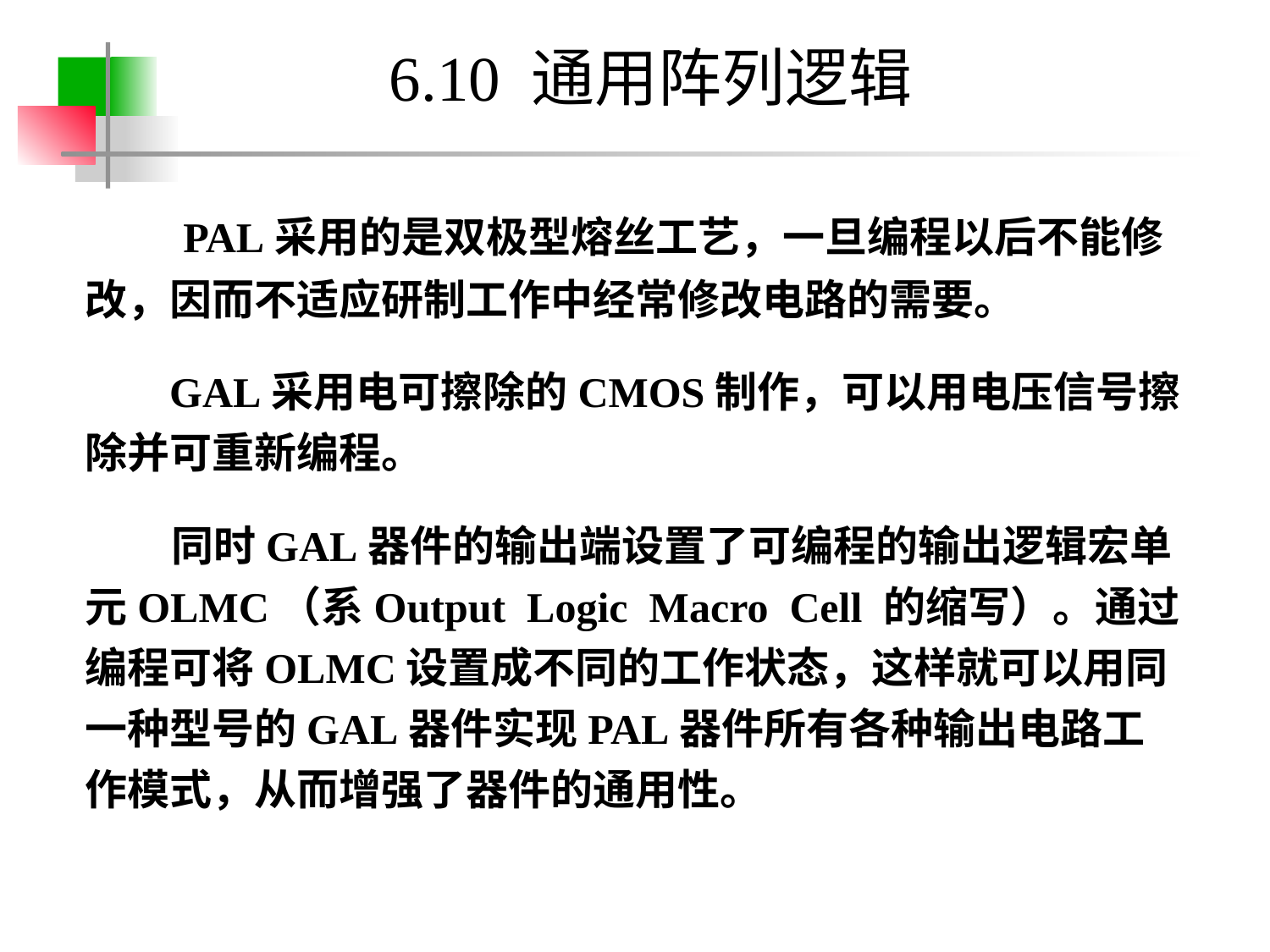

# 6.10 通用阵列逻辑
        PAL采用的是双极型熔丝工艺，一旦编程以后不能修改，因而不适应研制工作中经常修改电路的需要。
        GAL采用电可擦除的CMOS制作，可以用电压信号擦除并可重新编程。
        同时GAL器件的输出端设置了可编程的输出逻辑宏单元OLMC（系Output  Logic  Macro  Cell 的缩写）。通过编程可将OLMC设置成不同的工作状态，这样就可以用同一种型号的GAL器件实现PAL器件所有各种输出电路工作模式，从而增强了器件的通用性。